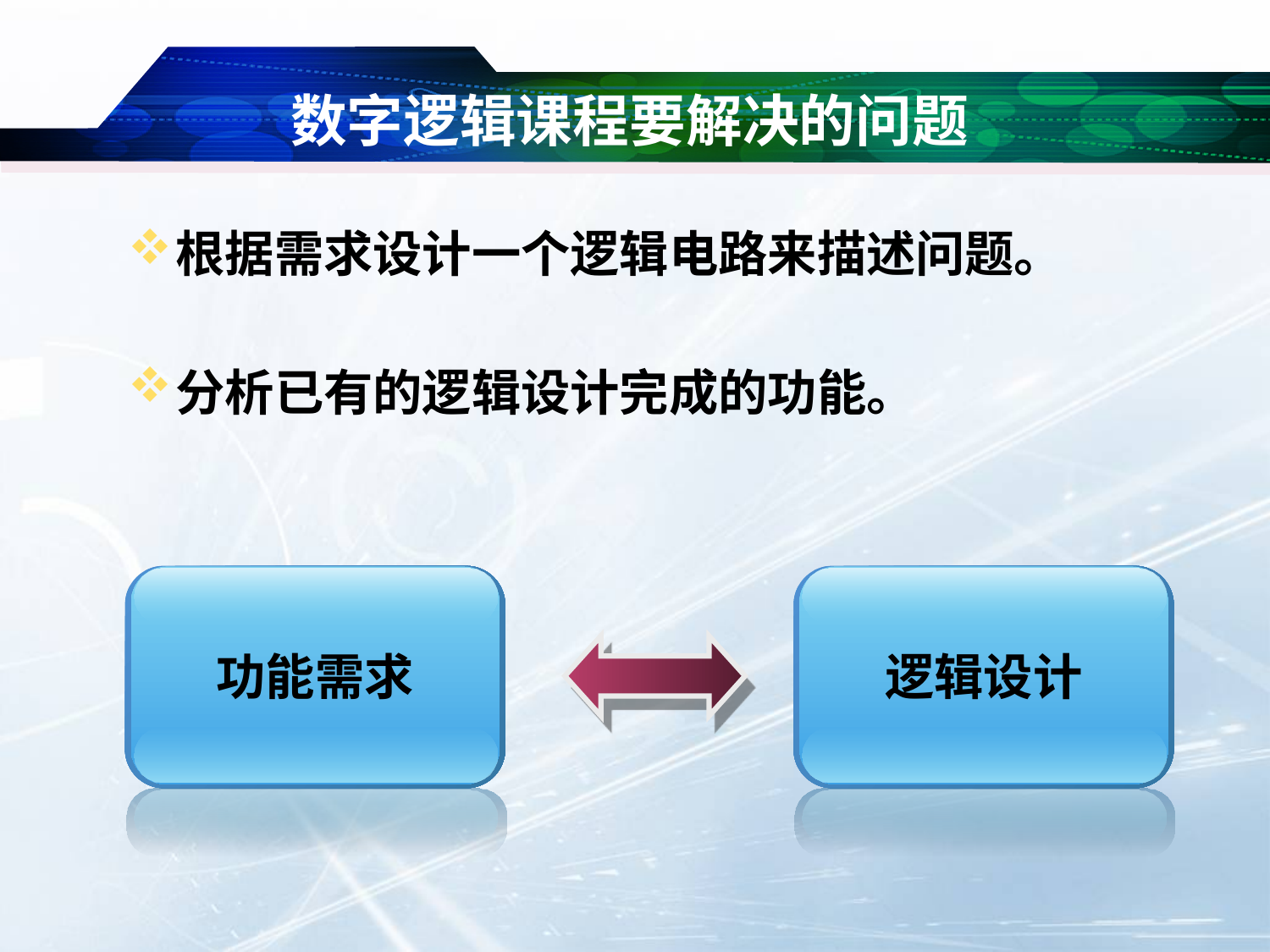

# 数字逻辑课程要解决的问题
根据需求设计一个逻辑电路来描述问题。

分析已有的逻辑设计完成的功能。

功能需求

逻辑设计